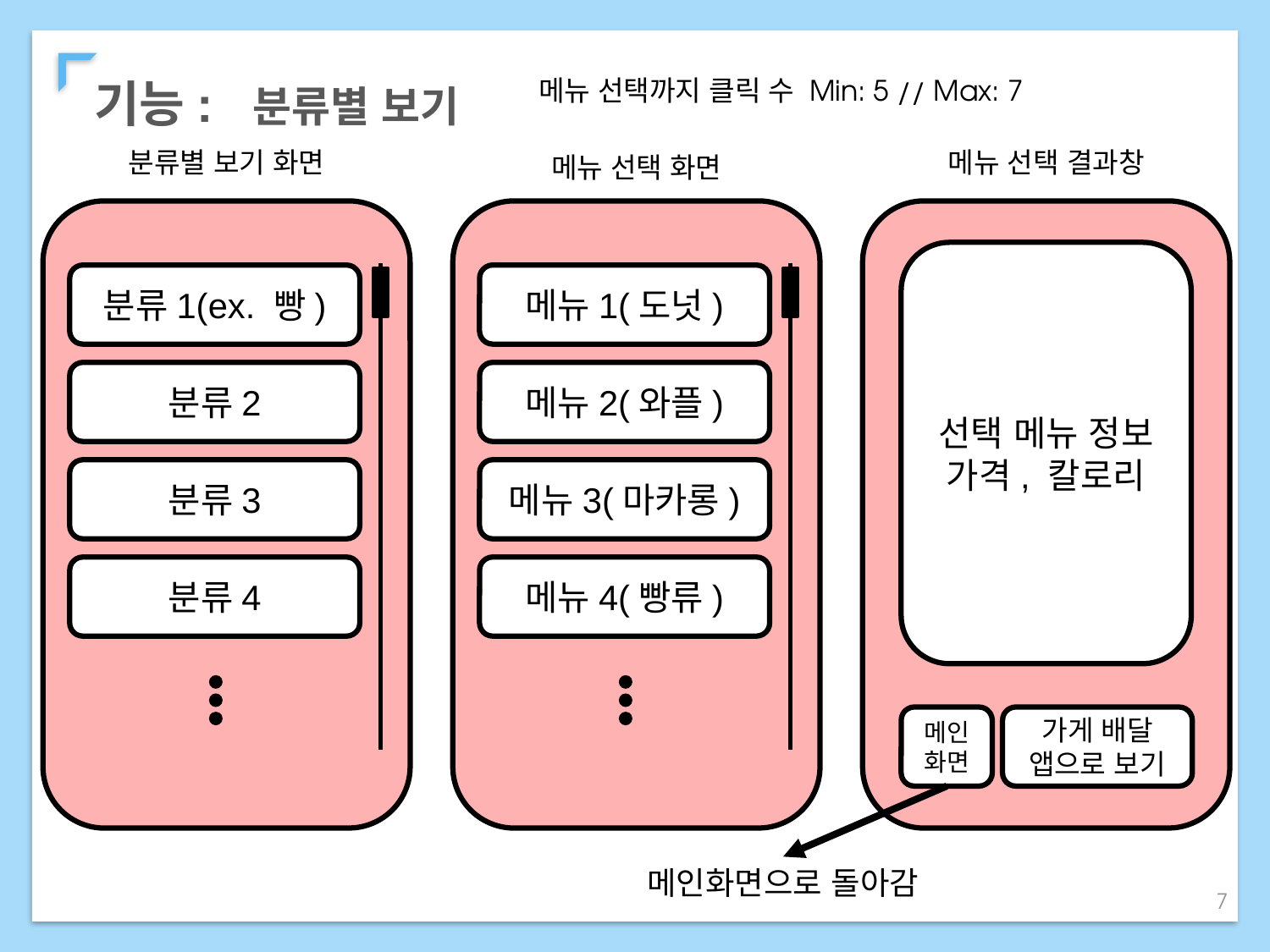

기능:  분류별 보기
메뉴 선택까지 클릭 수 Min: 5 // Max: 7
분류별 보기 화면
메뉴 선택 결과창
메뉴 선택 화면

선택 메뉴 정보
가격, 칼로리
분류1(ex. 빵)
메뉴1(도넛)

분류2
메뉴2(와플)
분류3
메뉴3(마카롱)
분류4
메뉴4(빵류)

메인
화면
가게 배달
앱으로 보기
메인화면으로 돌아감
7